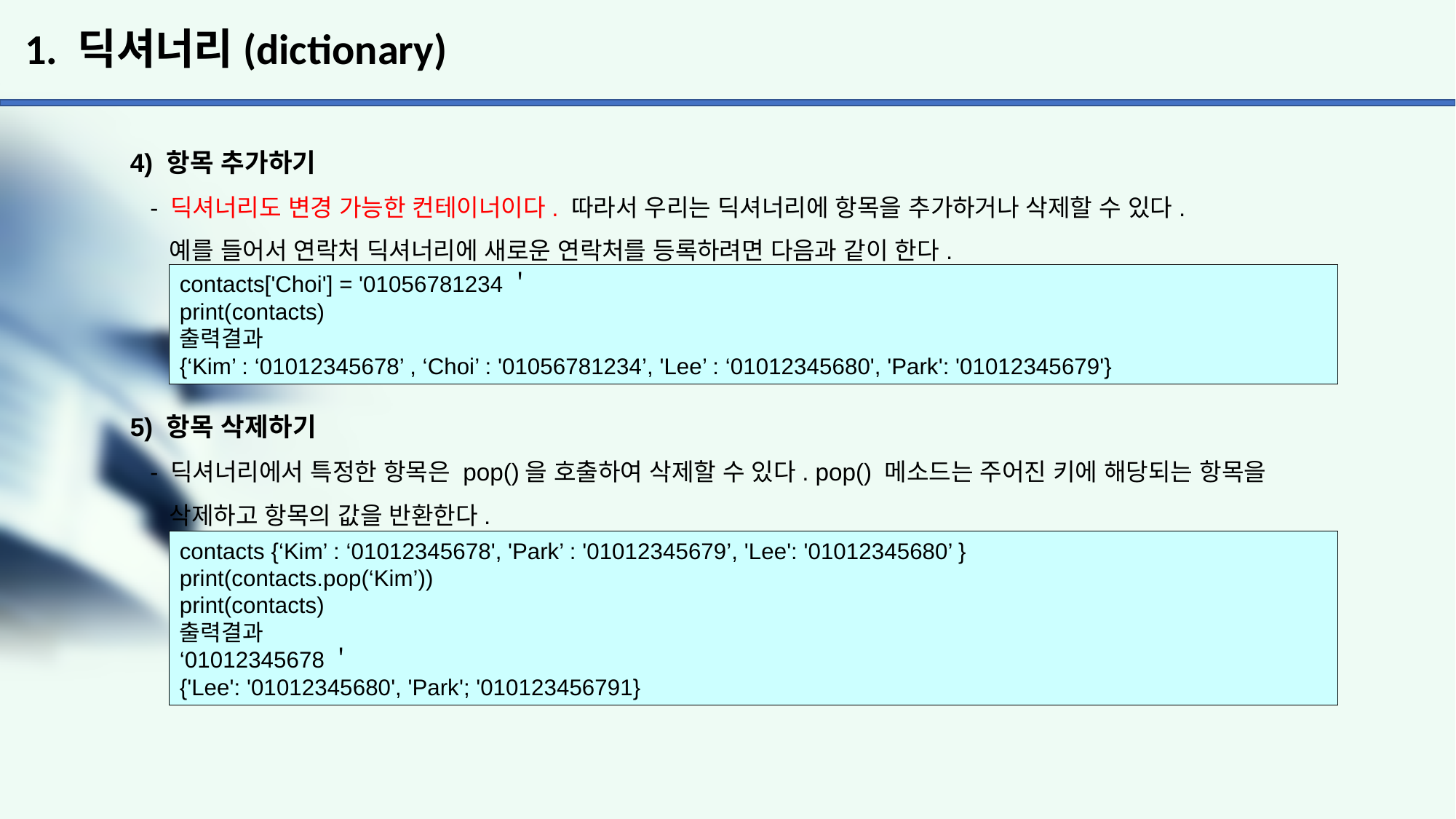

# 1. 딕셔너리(dictionary)
4) 항목 추가하기
   - 딕셔너리도 변경 가능한 컨테이너이다. 따라서 우리는 딕셔너리에 항목을 추가하거나 삭제할 수 있다.
     예를 들어서 연락처 딕셔너리에 새로운 연락처를 등록하려면 다음과 같이 한다.

5) 항목 삭제하기
   - 딕셔너리에서 특정한 항목은 pop()을 호출하여 삭제할 수 있다. pop() 메소드는 주어진 키에 해당되는 항목을
     삭제하고 항목의 값을 반환한다.
contacts['Choi'] = '01056781234＇
print(contacts)
출력결과
{‘Kim’ : ‘01012345678’ , ‘Choi’ : '01056781234’, 'Lee’ : ‘01012345680', 'Park': '01012345679'}
contacts {‘Kim’ : ‘01012345678', 'Park’ : '01012345679’, 'Lee': '01012345680’ }
print(contacts.pop(‘Kim’))
print(contacts)
출력결과
‘01012345678＇
{'Lee': '01012345680', 'Park'; '010123456791}